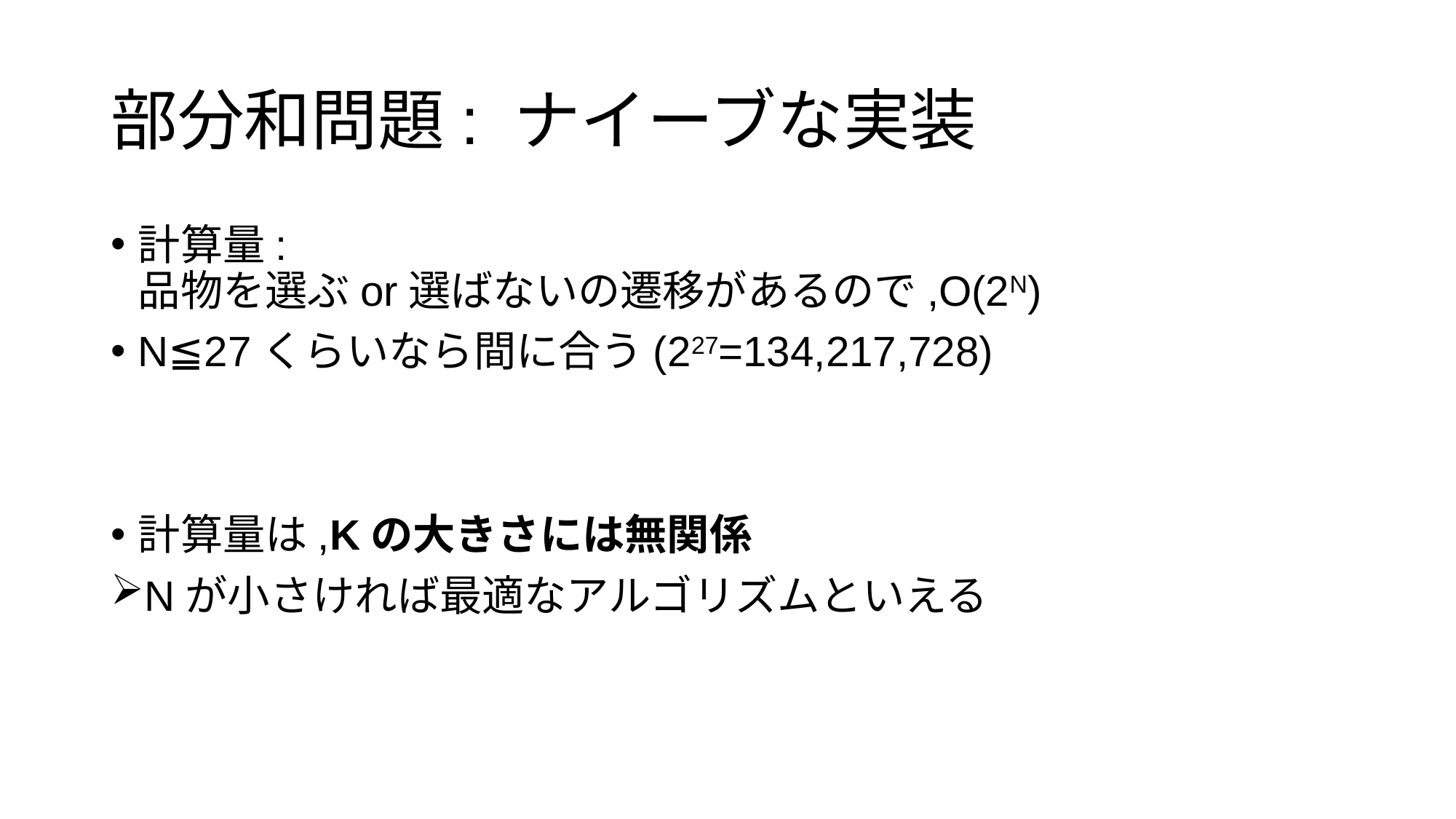

# 部分和問題: ナイーブな実装
計算量:
品物を選ぶor選ばないの遷移があるので,O(2N)
N≦27くらいなら間に合う(227=134,217,728)

計算量は,Kの大きさには無関係
Nが小さければ最適なアルゴリズムといえる